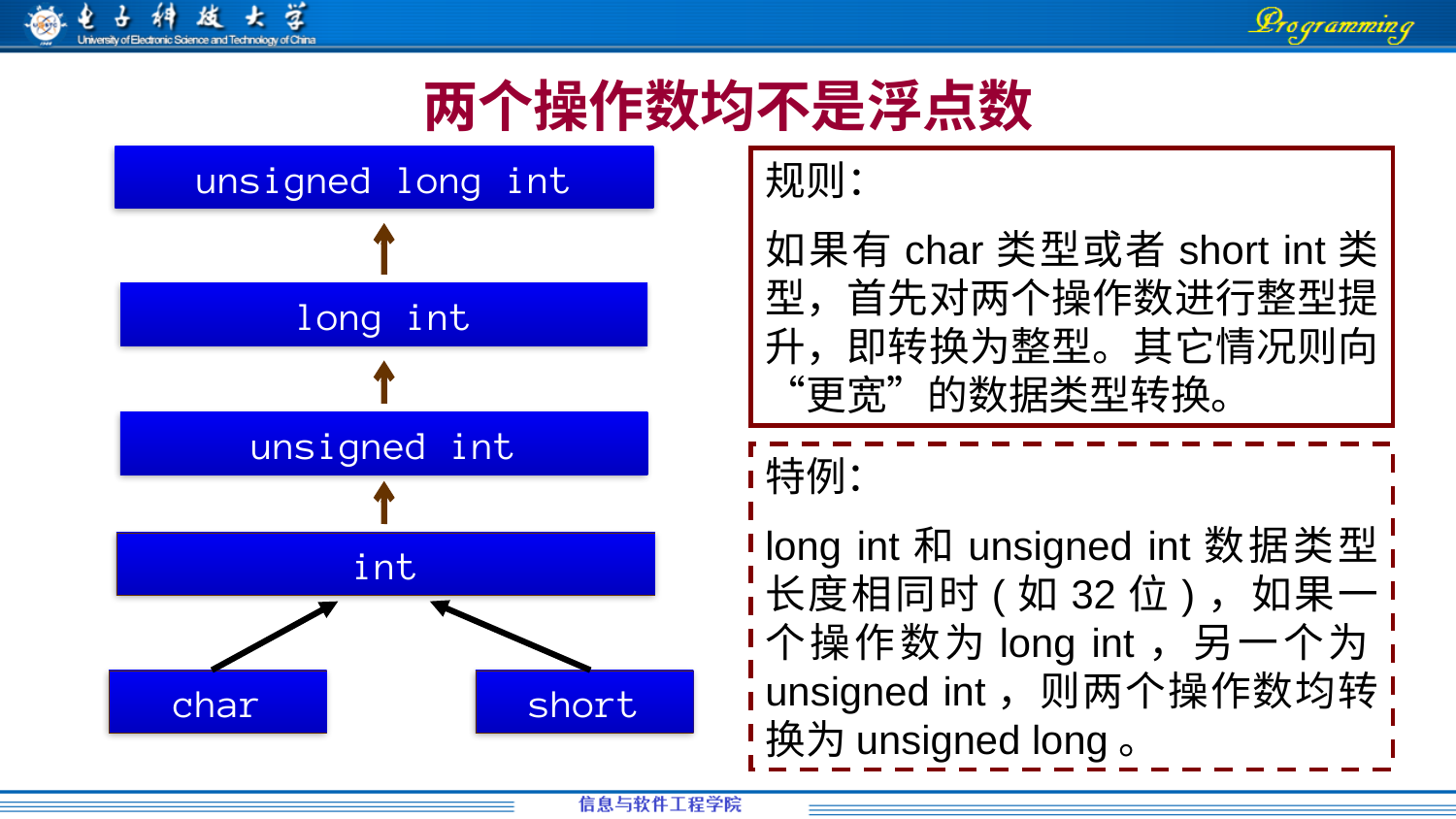

# 两个操作数均不是浮点数
unsigned long int
规则：
如果有char类型或者short int类型，首先对两个操作数进行整型提升，即转换为整型。其它情况则向“更宽”的数据类型转换。

long int

unsigned int
特例：
long int和unsigned int数据类型长度相同时(如32位)，如果一个操作数为long int，另一个为unsigned int，则两个操作数均转换为unsigned long。

int

char
short